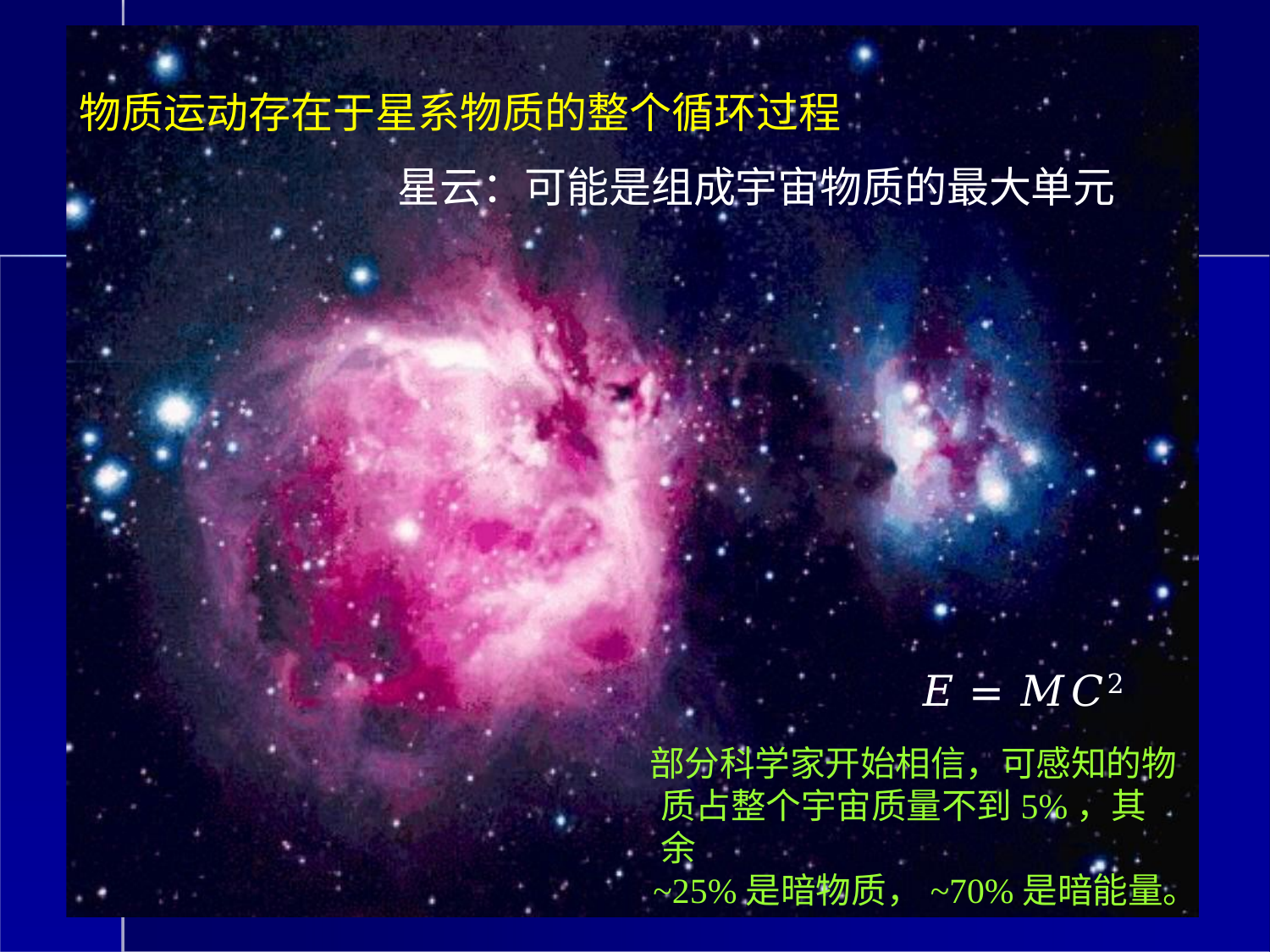

# 物质运动存在于星系物质的整个循环过程
星云：可能是组成宇宙物质的最大单元

𝐸 = 𝑀𝐶2
部分科学家开始相信，可感知的物
质占整个宇宙质量不到5%，其余
~25%是暗物质，~70%是暗能量。